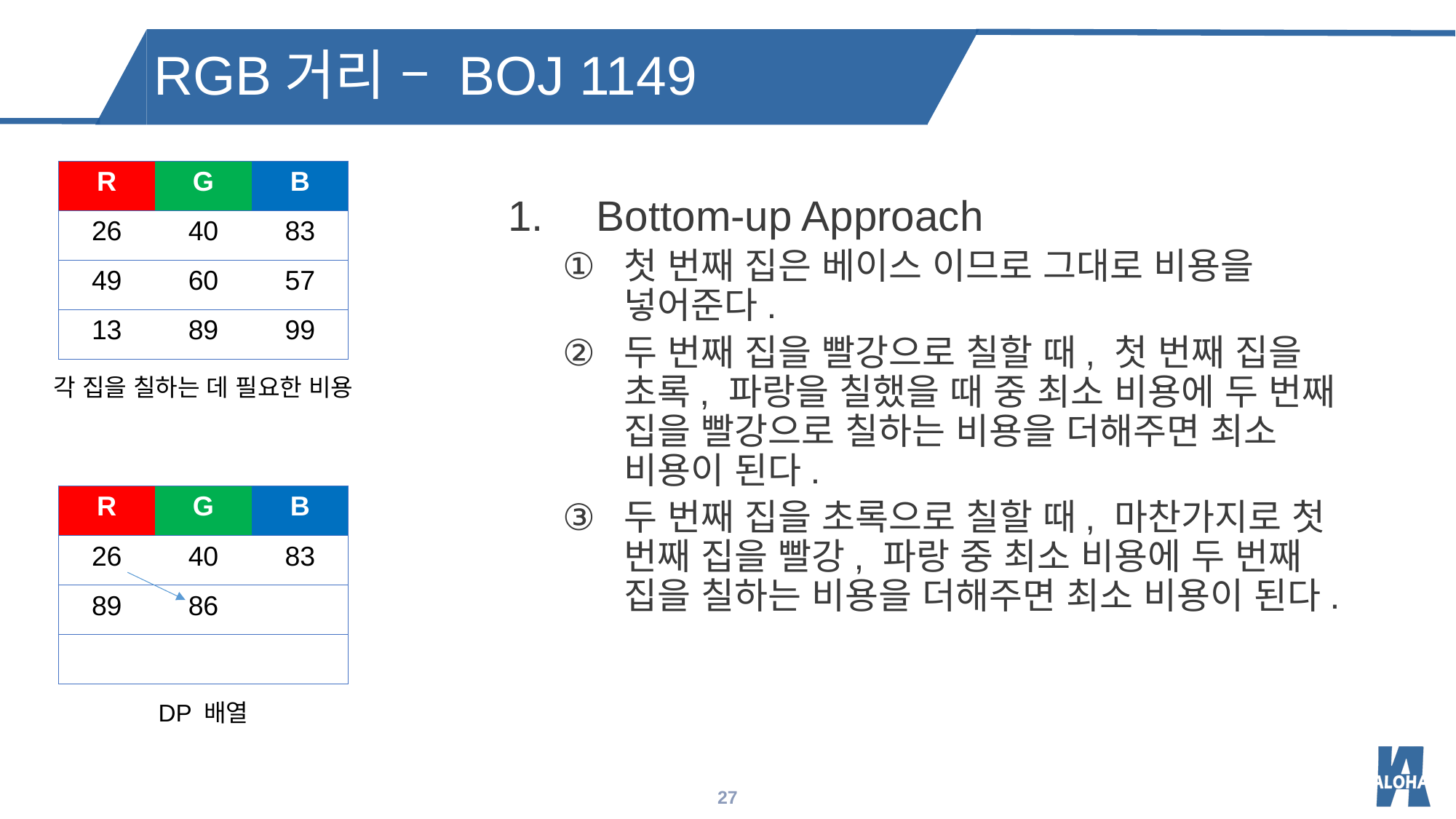

RGB거리 – BOJ 1149
| R | G | B |
| --- | --- | --- |
| 26 | 40 | 83 |
| 49 | 60 | 57 |
| 13 | 89 | 99 |
Bottom-up Approach
첫 번째 집은 베이스 이므로 그대로 비용을 넣어준다.
두 번째 집을 빨강으로 칠할 때, 첫 번째 집을 초록, 파랑을 칠했을 때 중 최소 비용에 두 번째 집을 빨강으로 칠하는 비용을 더해주면 최소 비용이 된다.
두 번째 집을 초록으로 칠할 때, 마찬가지로 첫 번째 집을 빨강, 파랑 중 최소 비용에 두 번째 집을 칠하는 비용을 더해주면 최소 비용이 된다.
각 집을 칠하는 데 필요한 비용
| R | G | B |
| --- | --- | --- |
| 26 | 40 | 83 |
| 89 | 86 |  |
|  |  |  |
DP 배열
27